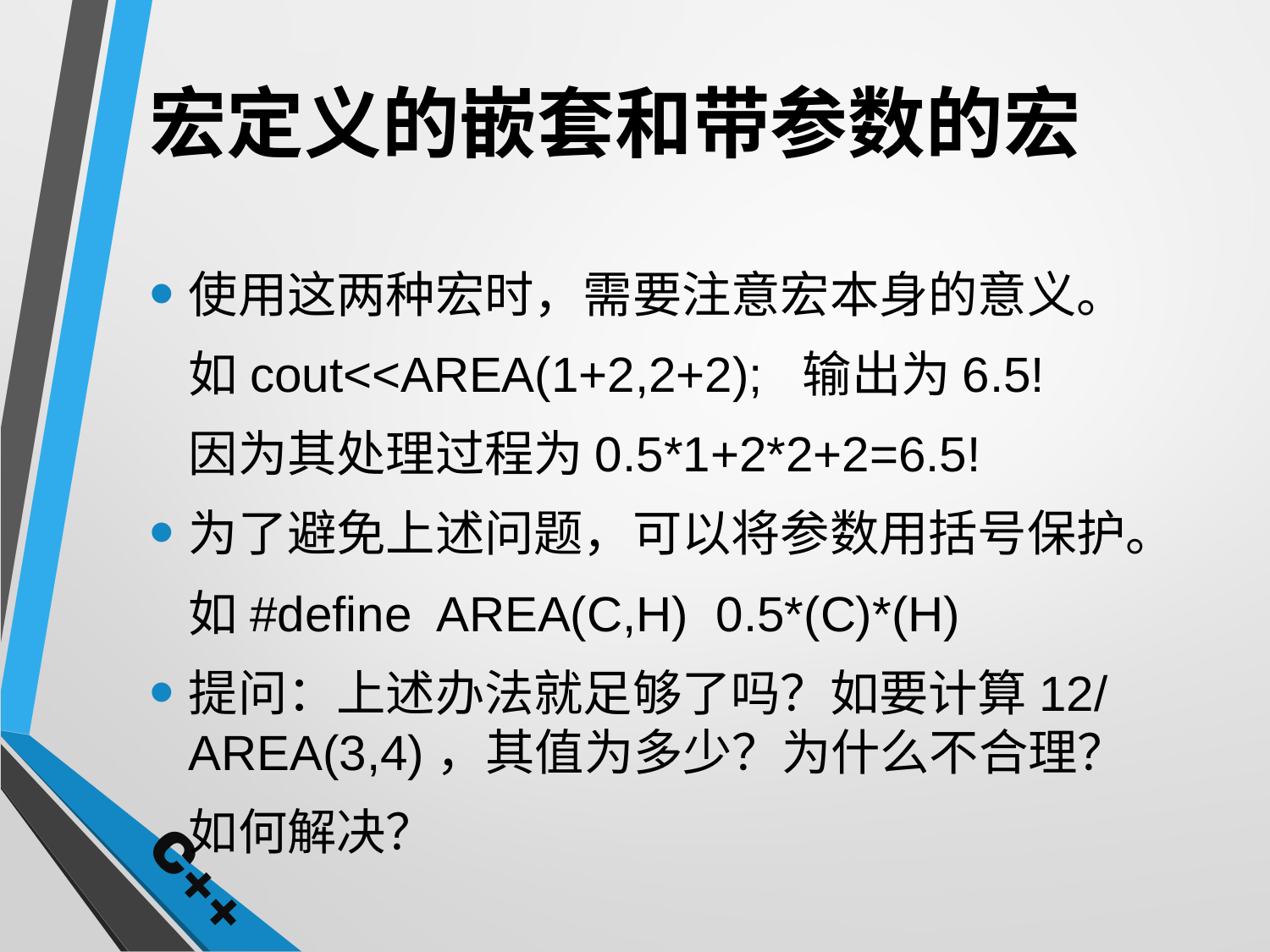

# 宏定义的嵌套和带参数的宏
使用这两种宏时，需要注意宏本身的意义。
	如cout<<AREA(1+2,2+2);  输出为6.5!
	因为其处理过程为0.5*1+2*2+2=6.5!
为了避免上述问题，可以将参数用括号保护。
	如#define  AREA(C,H)  0.5*(C)*(H)
提问：上述办法就足够了吗？如要计算12/AREA(3,4)，其值为多少？为什么不合理？
	如何解决？